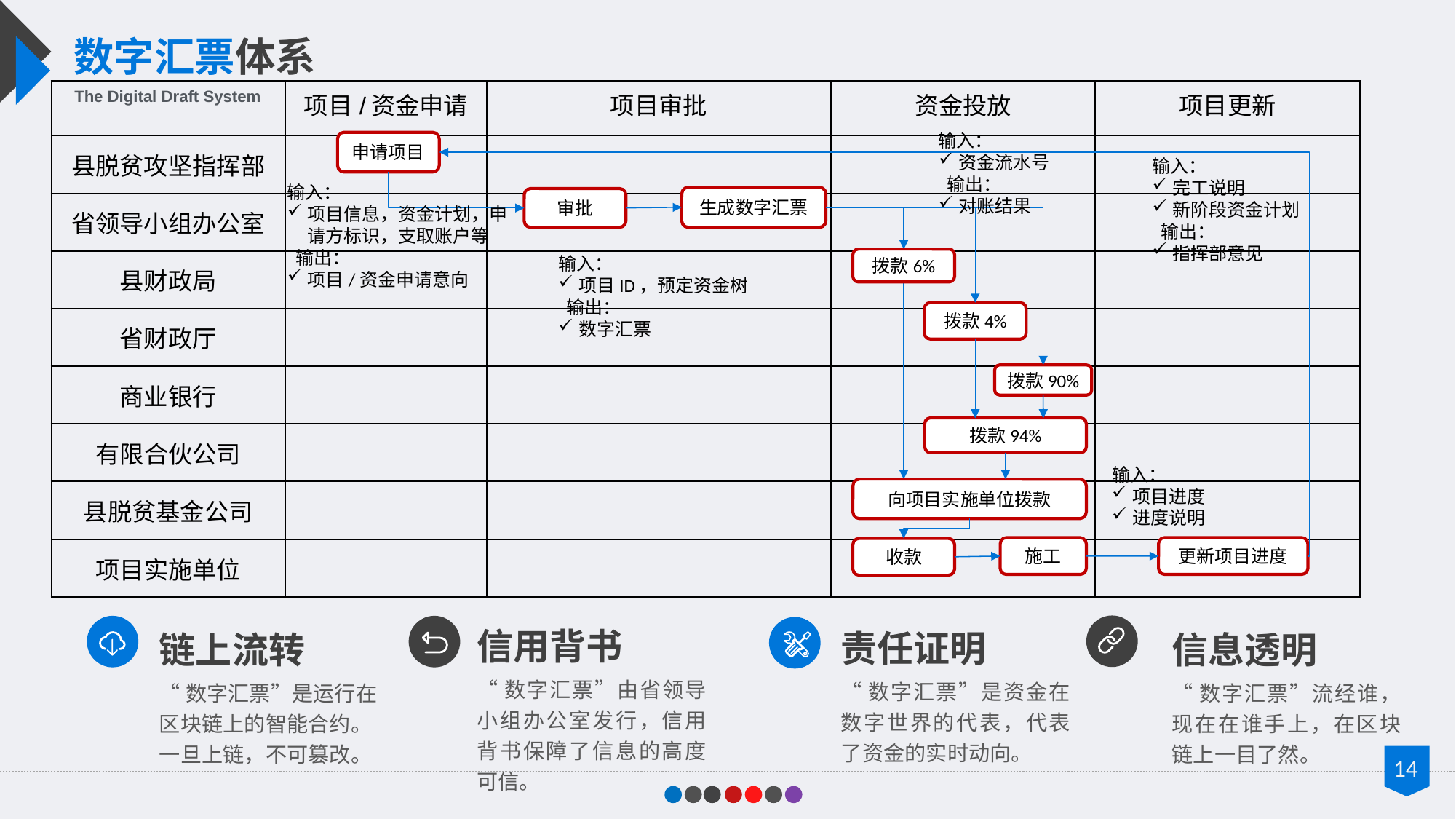

数字汇票体系

|  | 项目/资金申请 | 项目审批 | 资金投放 | 项目更新 |
| --- | --- | --- | --- | --- |
| 县脱贫攻坚指挥部 |  |  |  |  |
| 省领导小组办公室 |  |  |  |  |
| 县财政局 |  |  |  |  |
| 省财政厅 |  |  |  |  |
| 商业银行 |  |  |  |  |
| 有限合伙公司 |  |  |  |  |
| 县脱贫基金公司 |  |  |  |  |
| 项目实施单位 |  |  |  |  |
The Digital Draft System
输入：
资金流水号
 输出：
对账结果
申请项目
输入：
完工说明
新阶段资金计划
 输出：
指挥部意见
输入：
项目信息，资金计划，申请方标识，支取账户等
 输出：
项目/资金申请意向
生成数字汇票
审批
输入：
项目ID，预定资金树
 输出：
数字汇票
拨款6%
拨款4%
拨款90%
拨款94%
输入：
项目进度
进度说明
向项目实施单位拨款
更新项目进度
施工
收款
信用背书
“数字汇票”由省领导小组办公室发行，信用背书保障了信息的高度可信。

责任证明
“数字汇票”是资金在数字世界的代表，代表了资金的实时动向。

链上流转
“数字汇票”是运行在区块链上的智能合约。一旦上链，不可篡改。
信息透明
“数字汇票”流经谁，现在在谁手上，在区块链上一目了然。

14